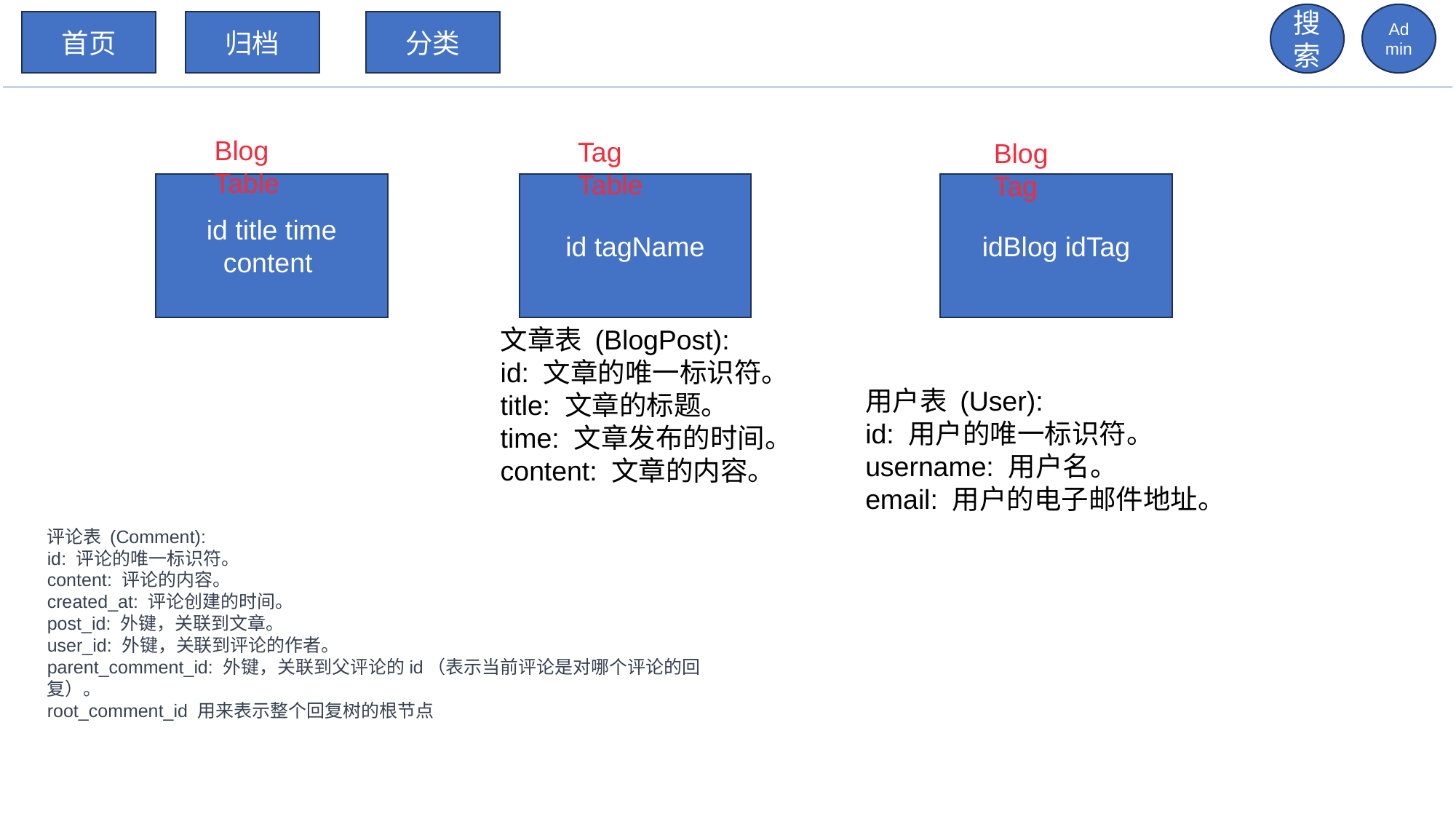

搜索
Admin
首页
归档
分类
Blog Table
Tag Table
Blog   Tag
id title time content
id tagName
idBlog idTag
文章表 (BlogPost):
id: 文章的唯一标识符。
title: 文章的标题。
time: 文章发布的时间。
content: 文章的内容。
用户表 (User):
id: 用户的唯一标识符。
username: 用户名。
email: 用户的电子邮件地址。
评论表 (Comment):
id: 评论的唯一标识符。
content: 评论的内容。
created_at: 评论创建的时间。
post_id: 外键，关联到文章。
user_id: 外键，关联到评论的作者。
parent_comment_id: 外键，关联到父评论的id（表示当前评论是对哪个评论的回复）。
root_comment_id 用来表示整个回复树的根节点